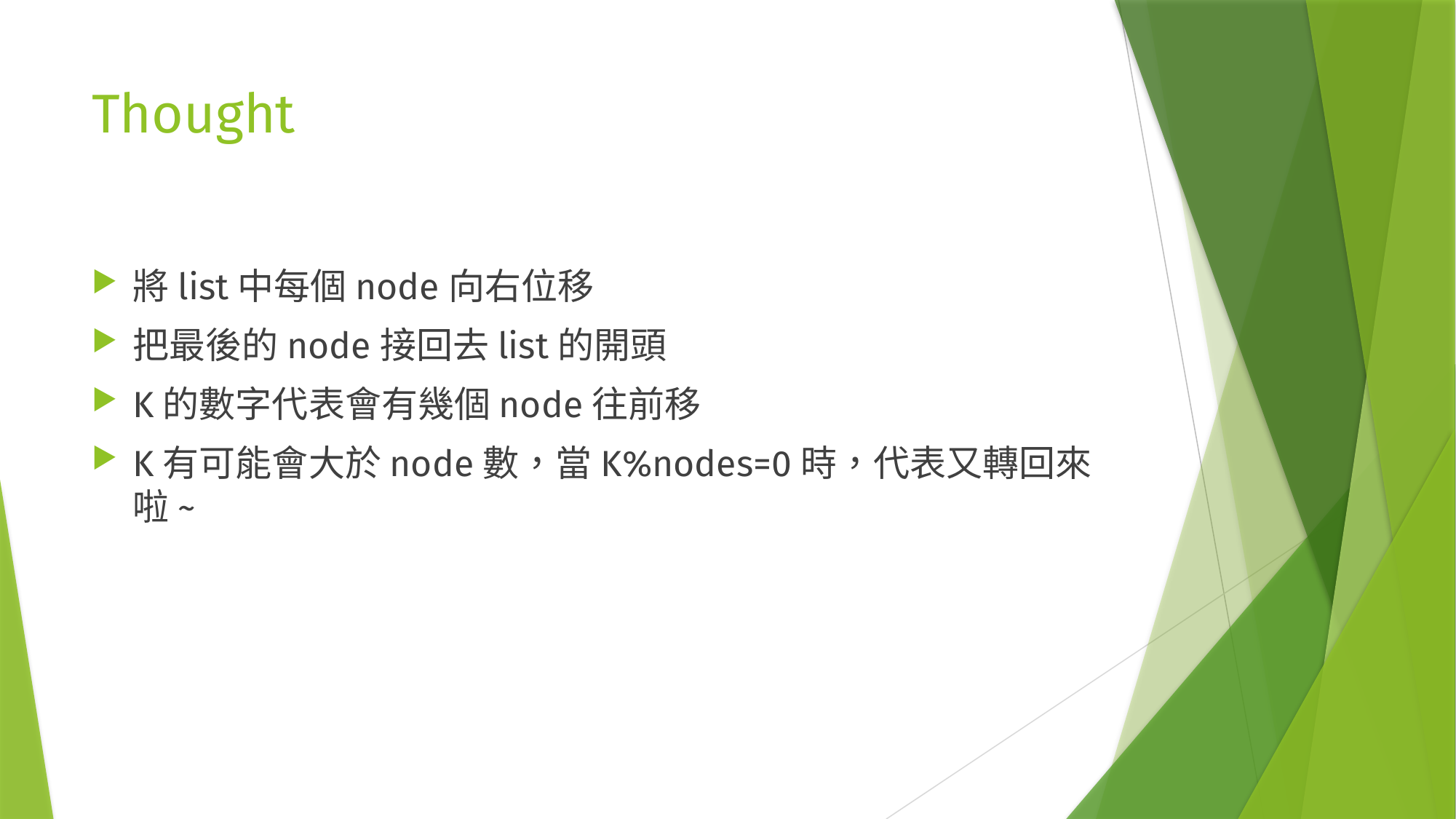

# Thought
將list中每個node向右位移
把最後的node接回去list的開頭
K的數字代表會有幾個node往前移
K有可能會大於node數，當K%nodes=0時，代表又轉回來啦~